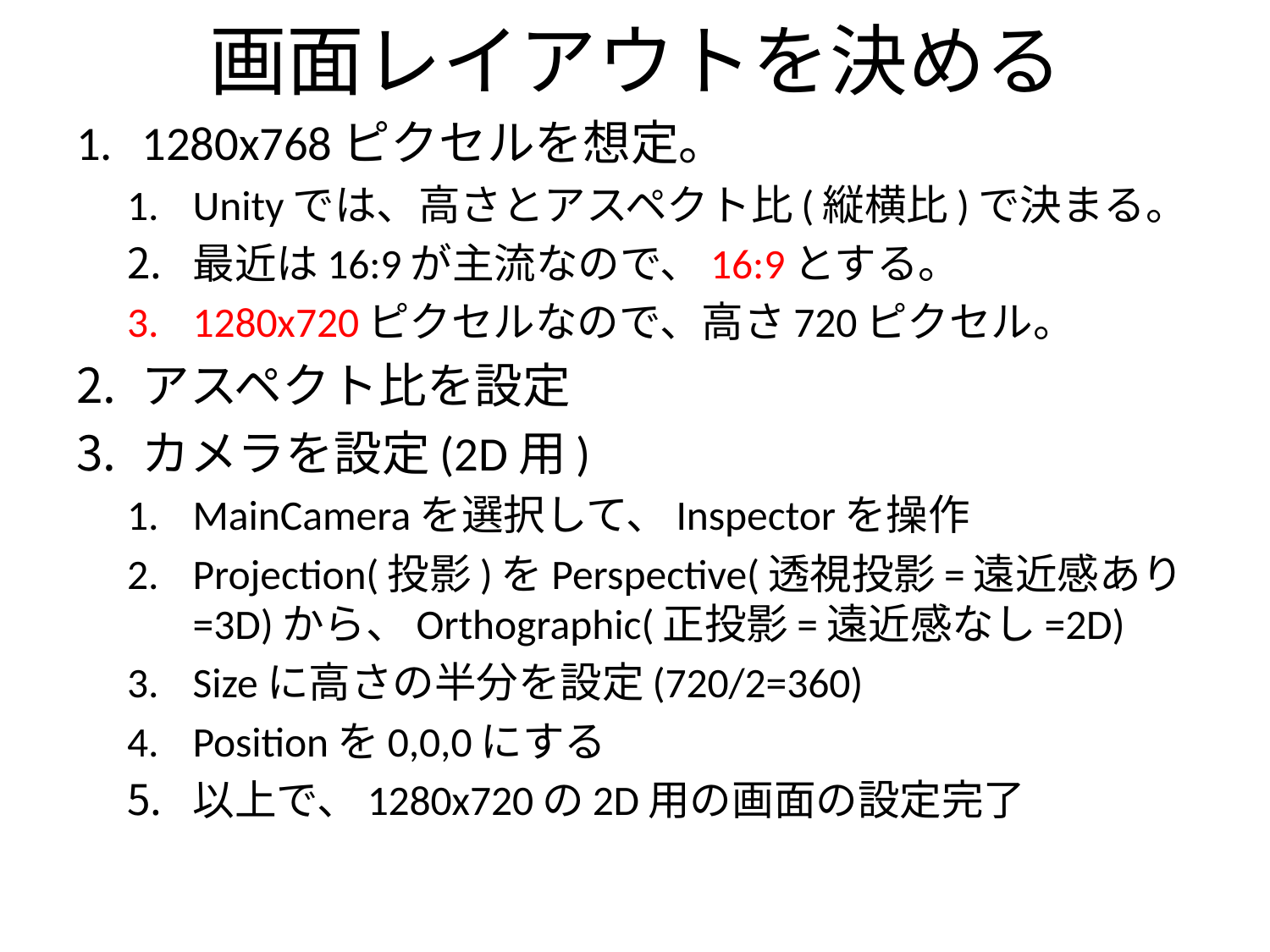

# 画面レイアウトを決める
1280x768ピクセルを想定。
Unityでは、高さとアスペクト比(縦横比)で決まる。
最近は16:9が主流なので、16:9とする。
1280x720ピクセルなので、高さ720ピクセル。
アスペクト比を設定
カメラを設定(2D用)
MainCameraを選択して、Inspectorを操作
Projection(投影)をPerspective(透視投影=遠近感あり=3D)から、Orthographic(正投影=遠近感なし=2D)
Sizeに高さの半分を設定(720/2=360)
Positionを0,0,0にする
以上で、1280x720の2D用の画面の設定完了